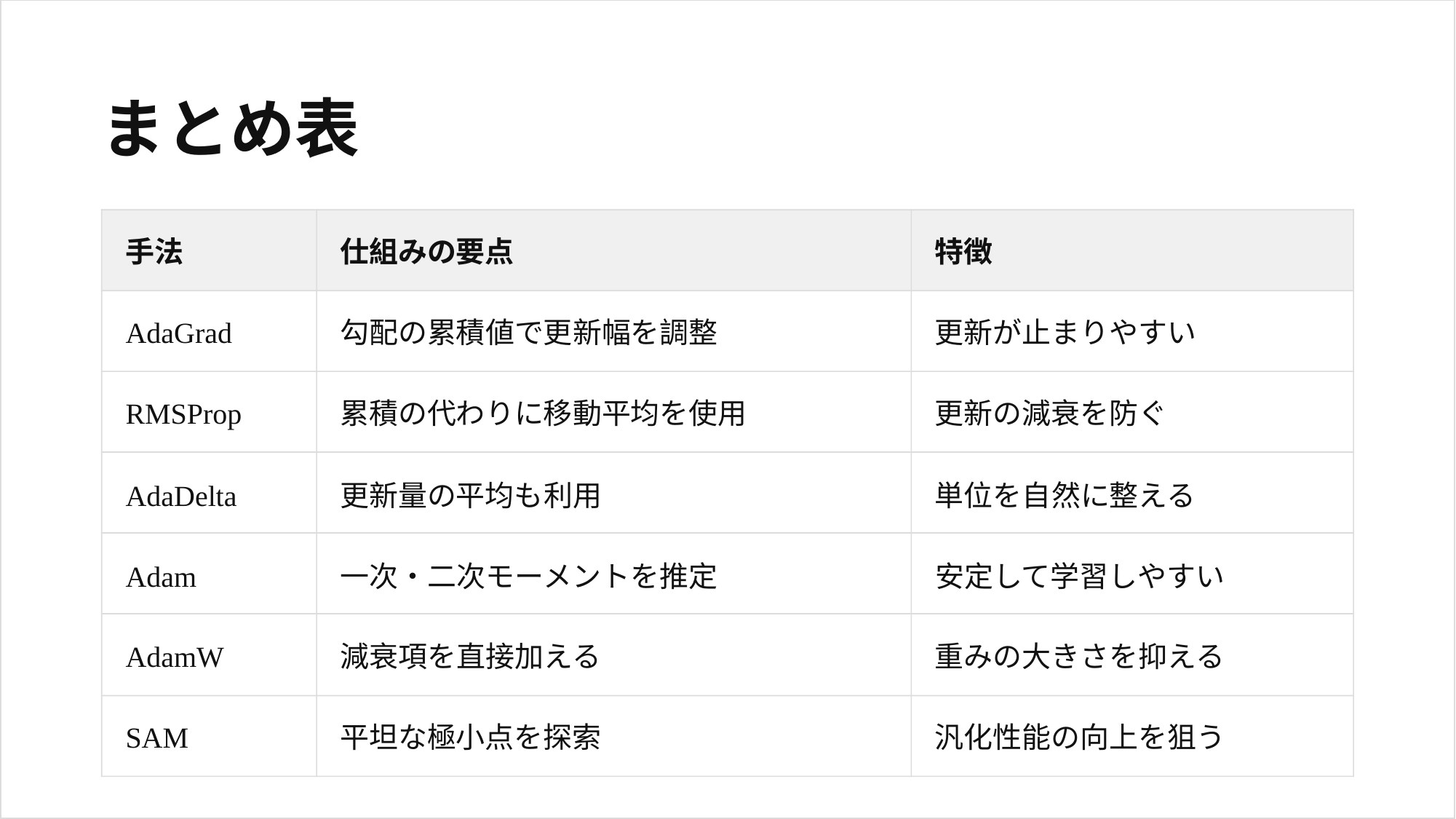

まとめ表

手法
仕組みの要点
特徴

AdaGrad
勾配の累積値で更新幅を調整
更新が止まりやすい

RMSProp
累積の代わりに移動平均を使用
更新の減衰を防ぐ

AdaDelta
更新量の平均も利用
単位を自然に整える

Adam
一次・二次モーメントを推定
安定して学習しやすい

AdamW
減衰項を直接加える
重みの大きさを抑える

SAM
平坦な極小点を探索
汎化性能の向上を狙う